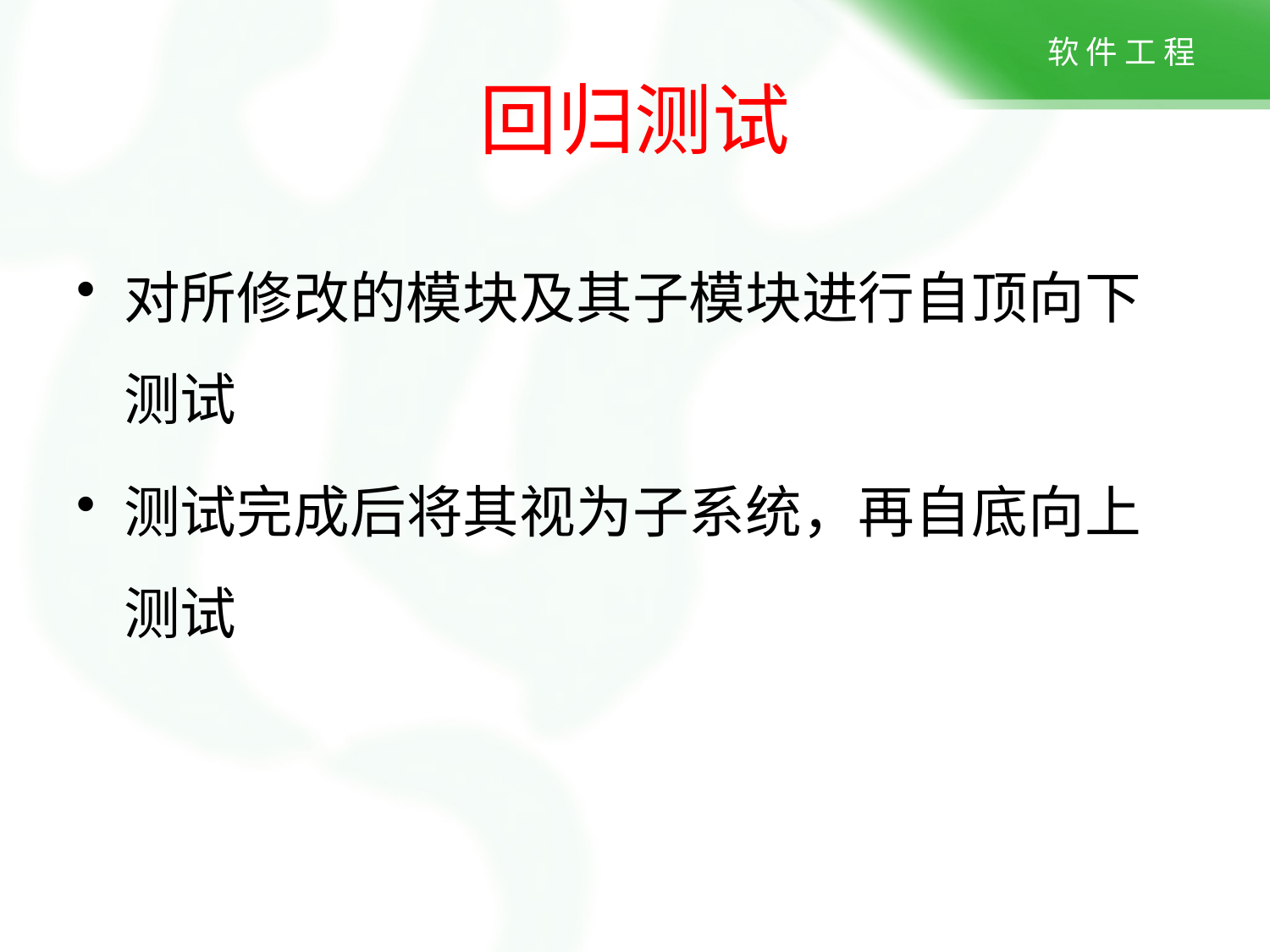

# 回归测试
对所修改的模块及其子模块进行自顶向下测试
测试完成后将其视为子系统，再自底向上测试